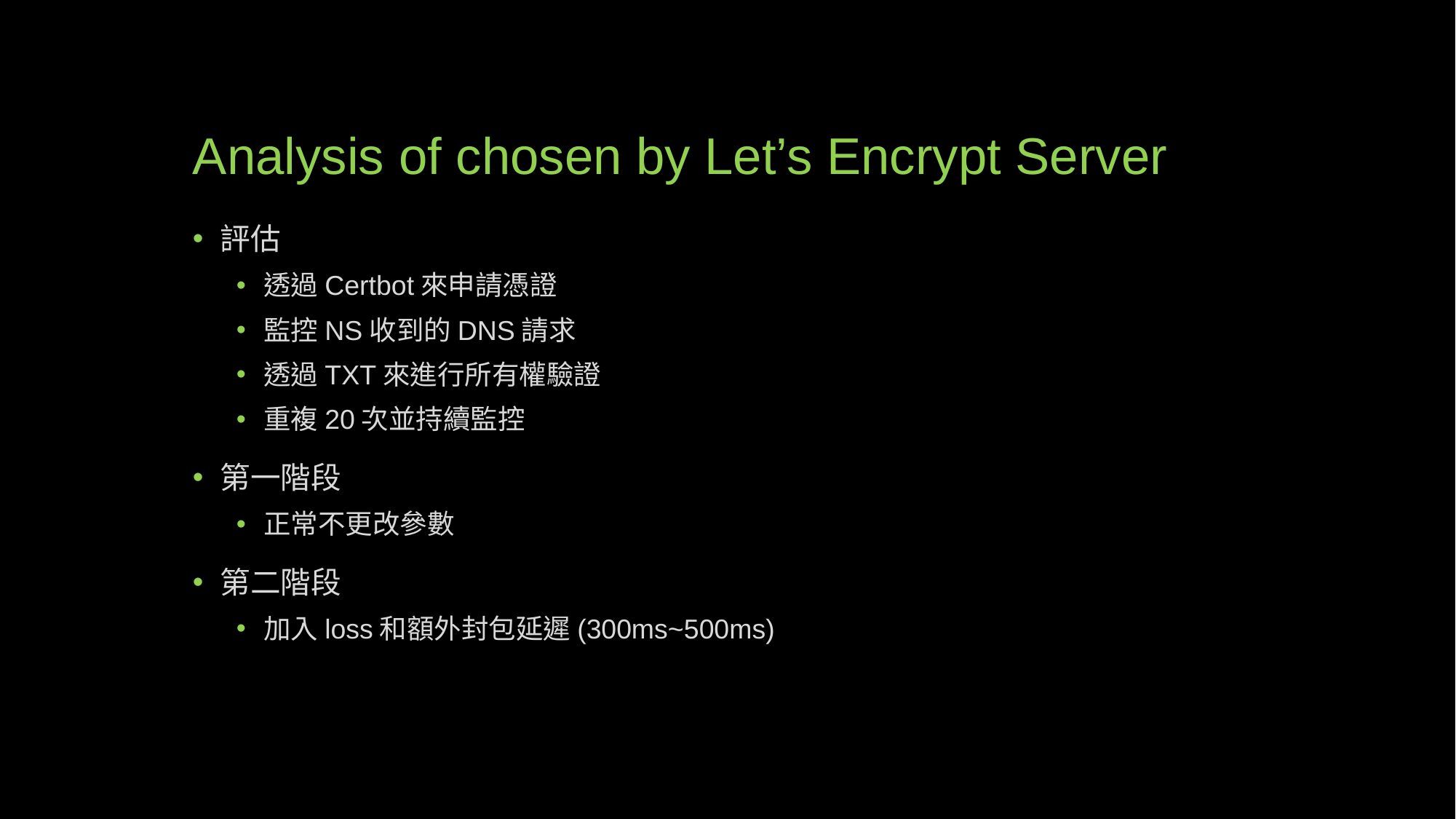

# Analysis of chosen by Let’s Encrypt Server
評估
透過Certbot來申請憑證
監控NS收到的DNS請求
透過TXT來進行所有權驗證
重複20次並持續監控
第一階段
正常不更改參數
第二階段
加入loss和額外封包延遲(300ms~500ms)